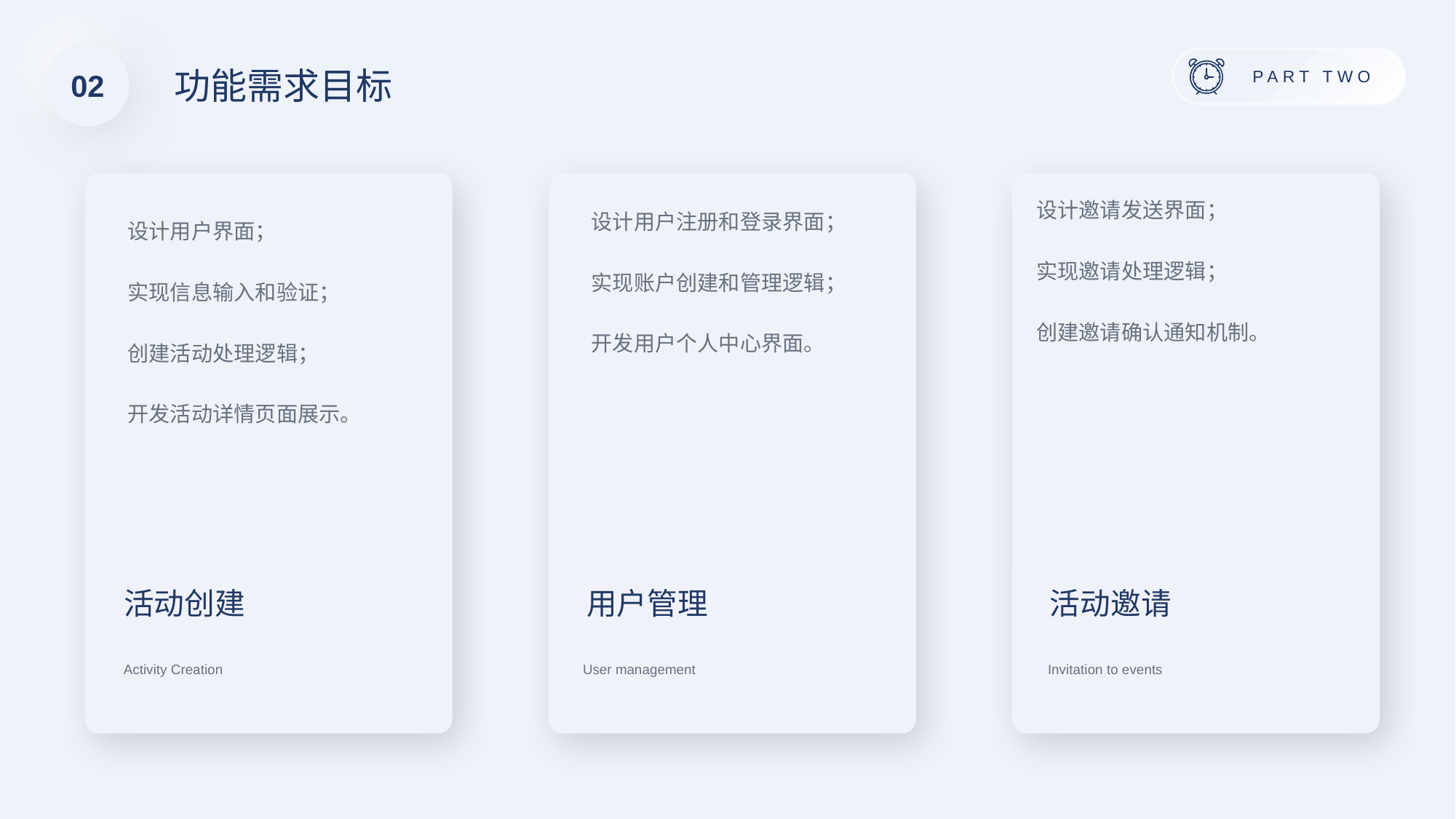

02
功能需求目标

设计邀请发送界面；

实现邀请处理逻辑；

创建邀请确认通知机制。
设计用户注册和登录界面；

实现账户创建和管理逻辑；

开发用户个人中心界面。
设计用户界面；

实现信息输入和验证；

创建活动处理逻辑；

开发活动详情页面展示。
活动创建
Activity Creation
用户管理
User management
活动邀请
Invitation to events